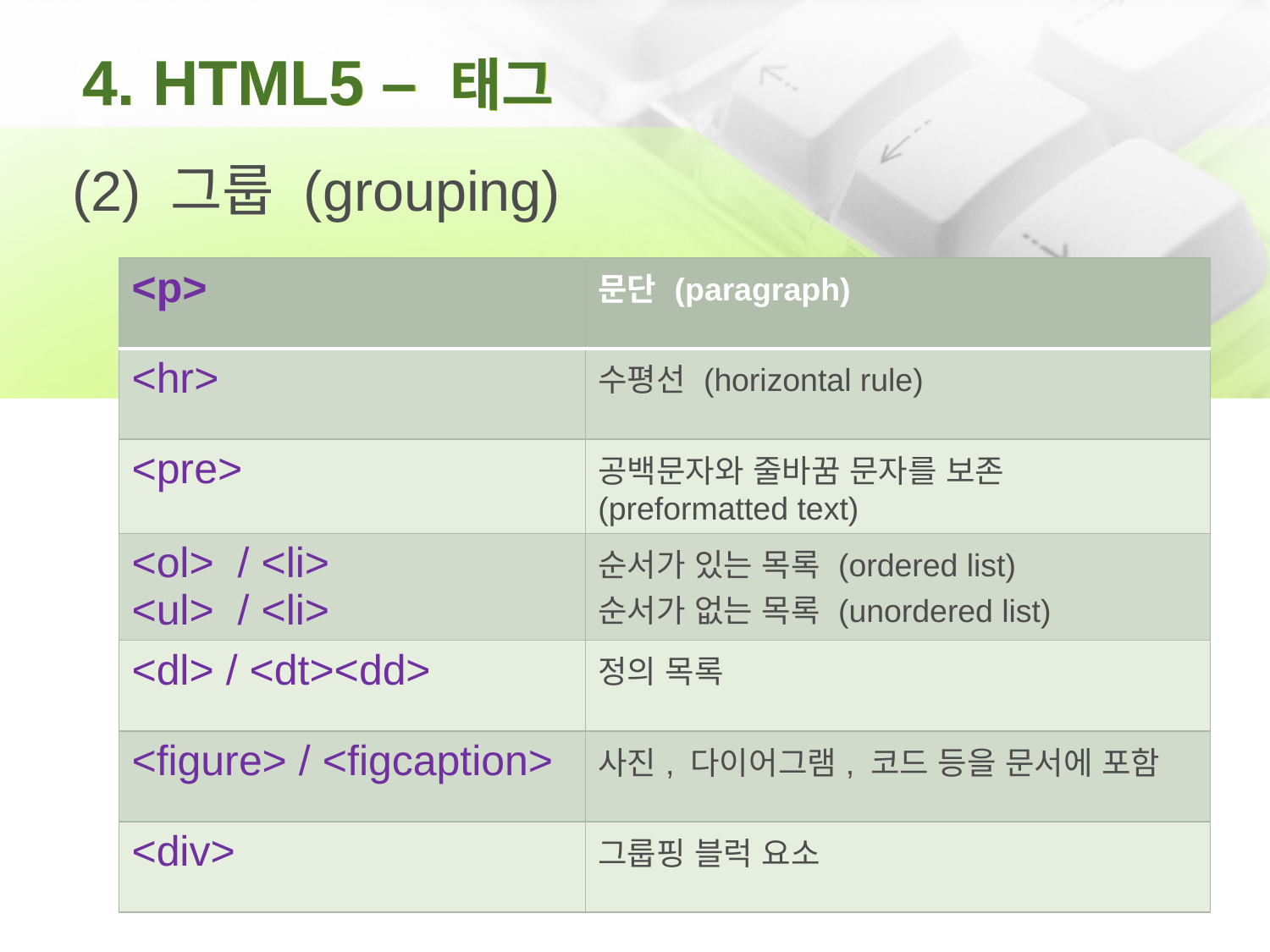

# 4. HTML5 – 태그
(2) 그룹 (grouping)
| <p> | 문단 (paragraph) |
| --- | --- |
| <hr> | 수평선 (horizontal rule) |
| <pre> | 공백문자와 줄바꿈 문자를 보존 (preformatted text) |
| <ol> / <li> <ul> / <li> | 순서가 있는 목록 (ordered list) 순서가 없는 목록 (unordered list) |
| <dl> / <dt><dd> | 정의 목록 |
| <figure> / <figcaption> | 사진, 다이어그램, 코드 등을 문서에 포함 |
| <div> | 그룹핑 블럭 요소 |